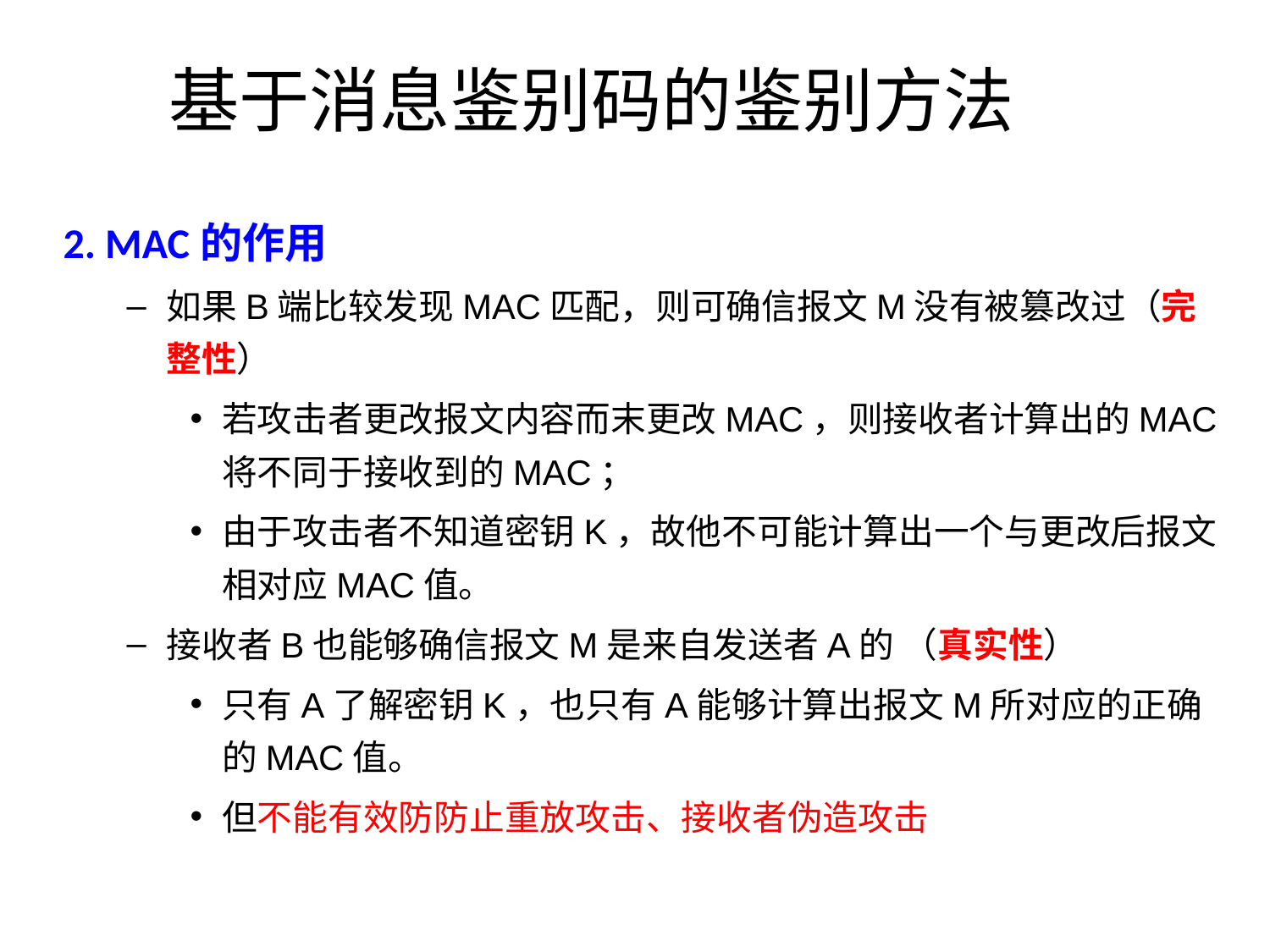

# 基于消息鉴别码的鉴别方法
2. MAC的作用
如果B端比较发现MAC匹配，则可确信报文M没有被篡改过（完整性）
若攻击者更改报文内容而末更改MAC，则接收者计算出的MAC将不同于接收到的MAC；
由于攻击者不知道密钥K，故他不可能计算出一个与更改后报文相对应MAC值。
接收者B也能够确信报文M是来自发送者A的 （真实性）
只有A了解密钥K，也只有A能够计算出报文M所对应的正确的MAC值。
但不能有效防防止重放攻击、接收者伪造攻击